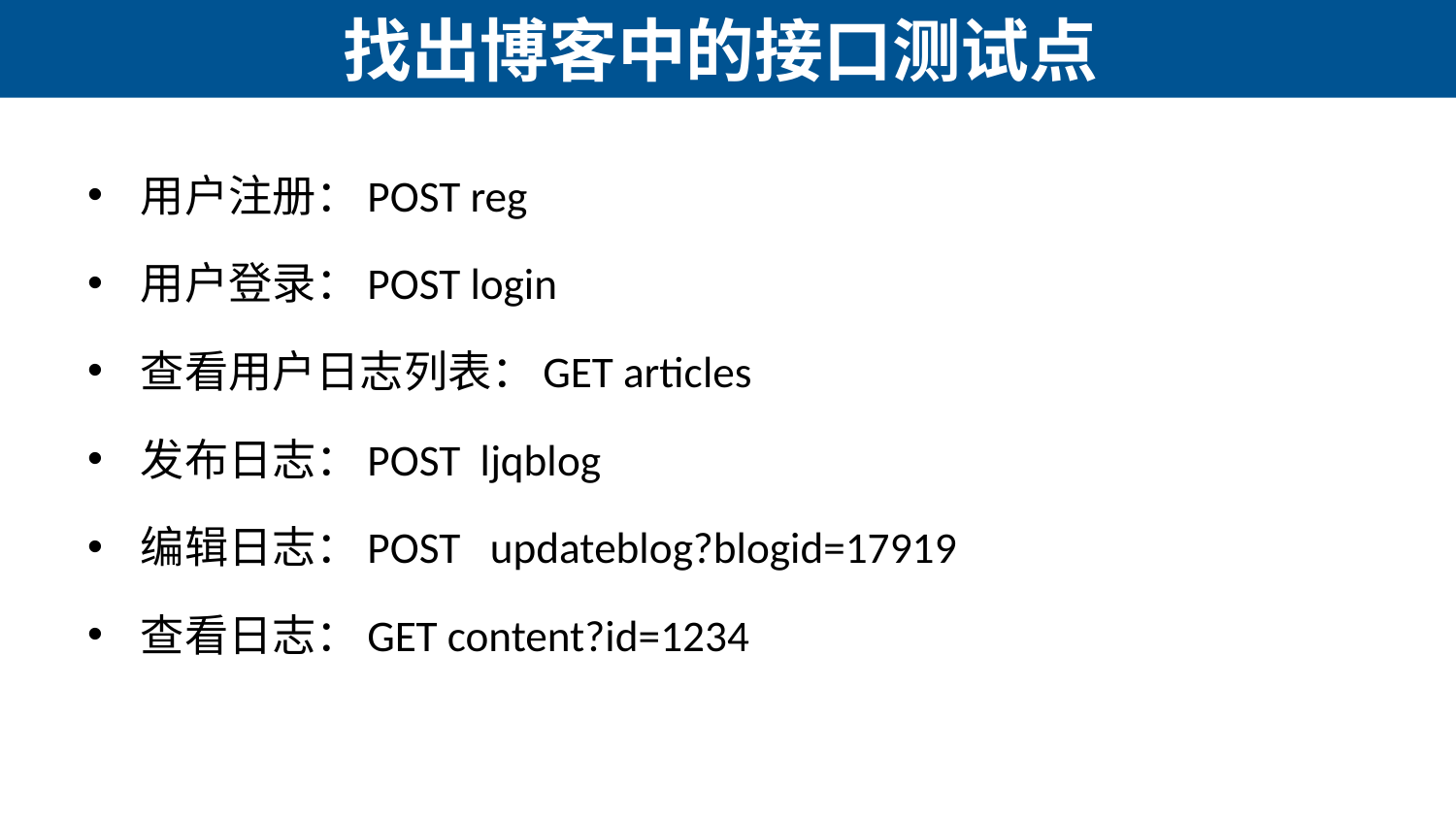

# 找出博客中的接口测试点
用户注册：POST reg
用户登录：POST login
查看用户日志列表：GET articles
发布日志：POST  ljqblog
编辑日志：POST   updateblog?blogid=17919
查看日志：GET content?id=1234